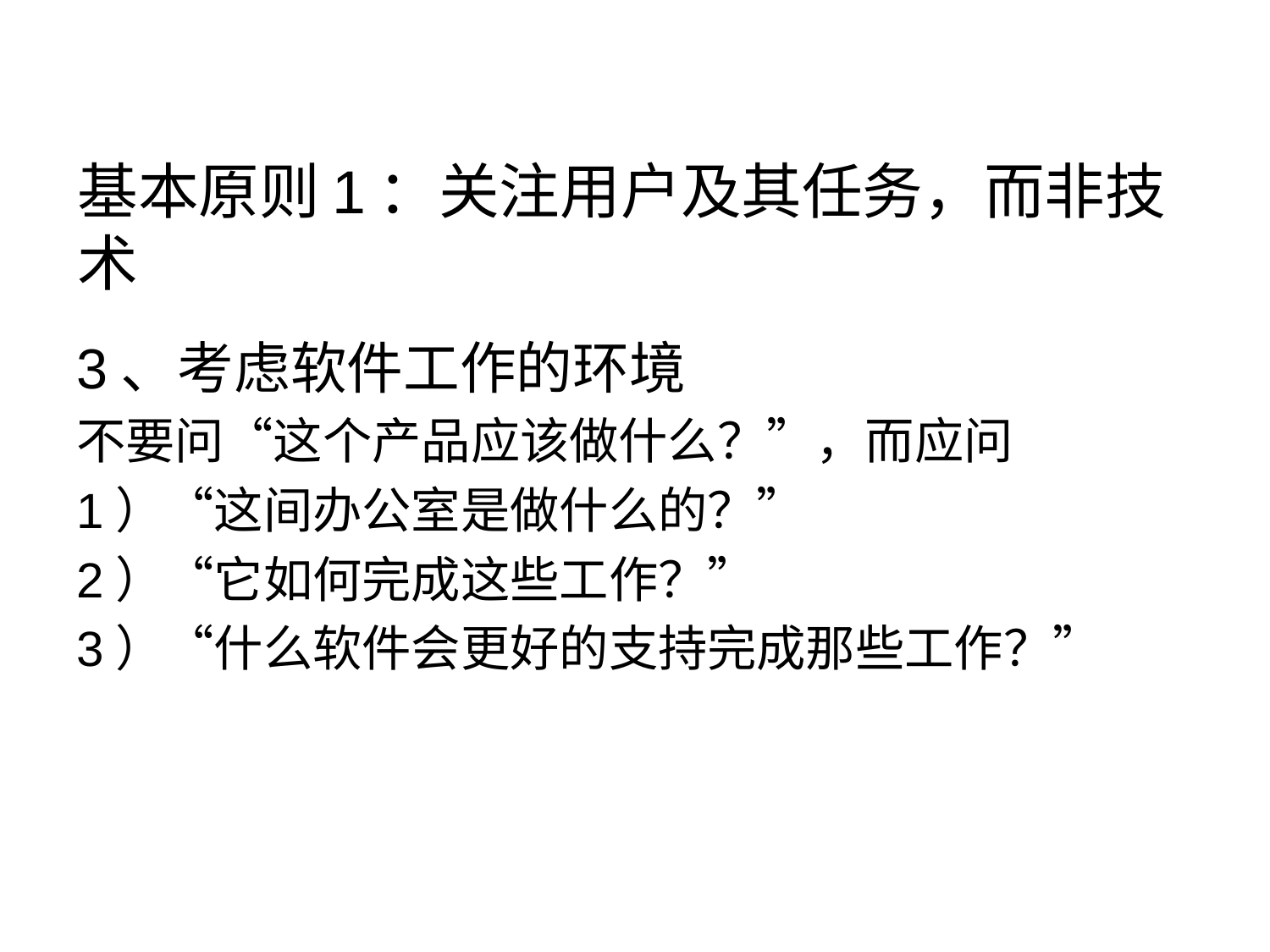

# 基本原则1：关注用户及其任务，而非技术
3、考虑软件工作的环境
不要问“这个产品应该做什么？”，而应问
1）“这间办公室是做什么的？”
2）“它如何完成这些工作？”
3）“什么软件会更好的支持完成那些工作？”